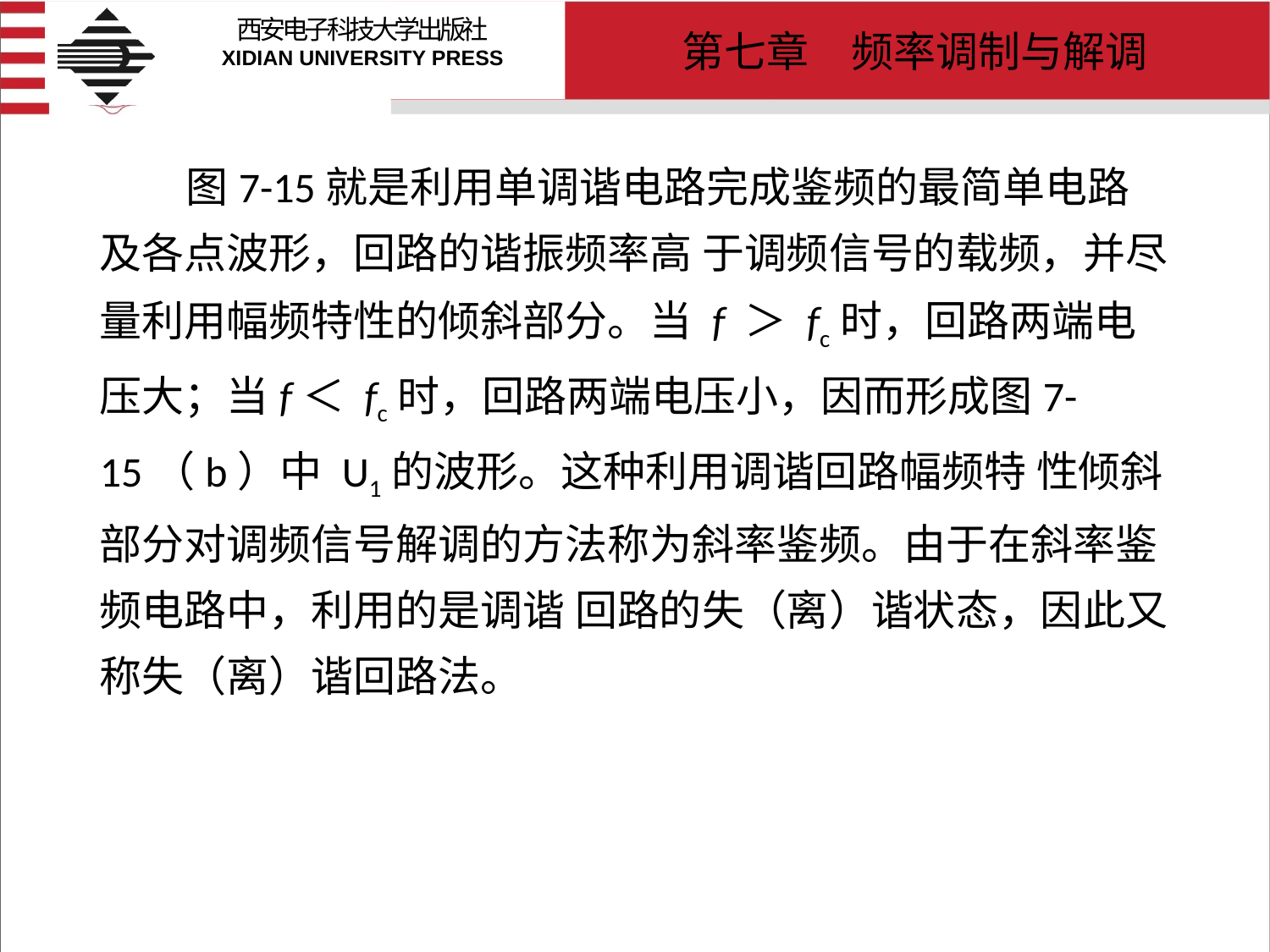

# 图7-15就是利用单调谐电路完成鉴频的最简单电路及各点波形，回路的谐振频率高 于调频信号的载频，并尽量利用幅频特性的倾斜部分。当 f ＞ fc时，回路两端电压大；当f＜ fc时，回路两端电压小，因而形成图7-15（b）中 U1的波形。这种利用调谐回路幅频特 性倾斜部分对调频信号解调的方法称为斜率鉴频。由于在斜率鉴频电路中，利用的是调谐 回路的失（离）谐状态，因此又称失（离）谐回路法。